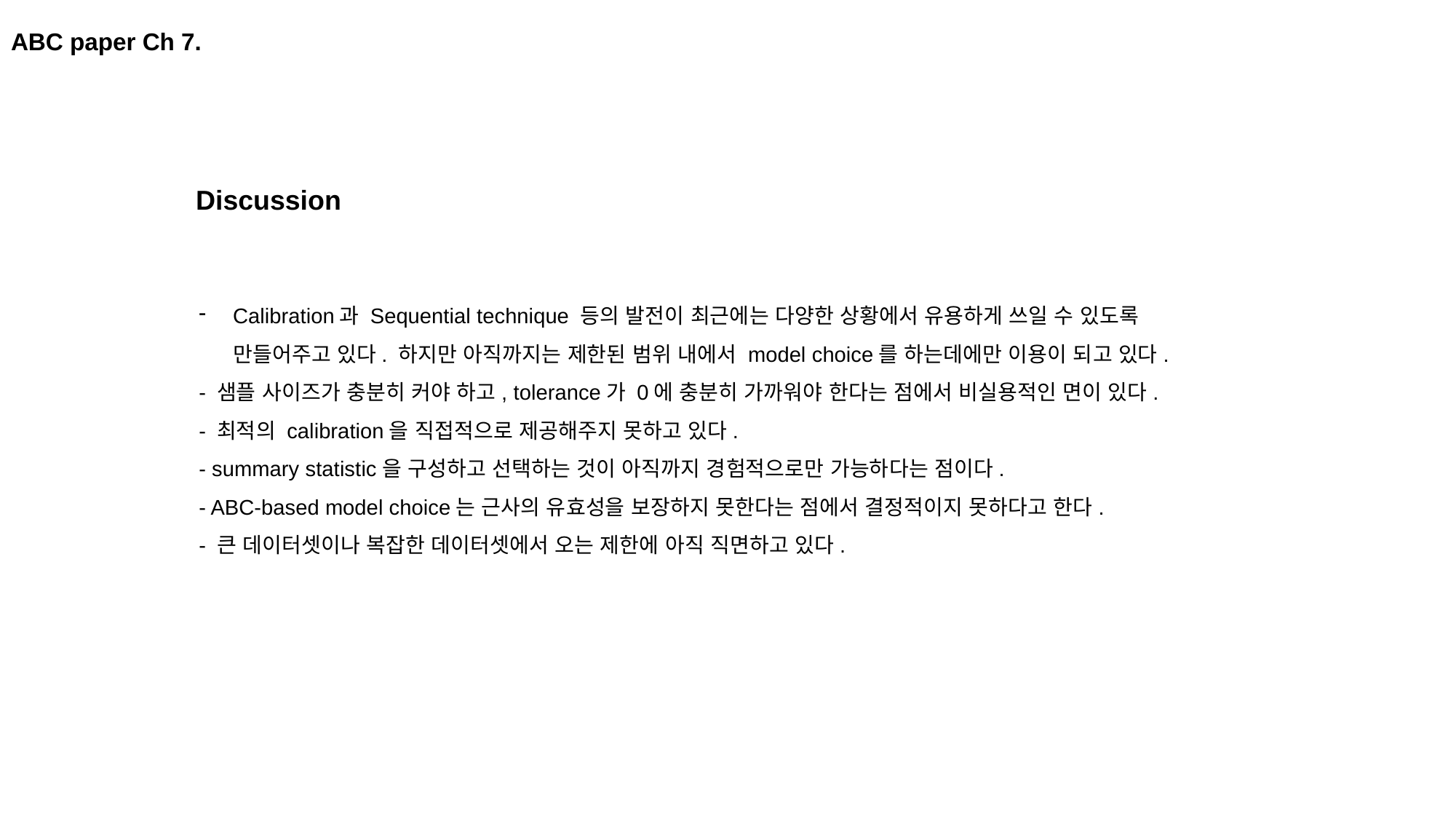

ABC paper Ch 7.
Discussion
Calibration과 Sequential technique 등의 발전이 최근에는 다양한 상황에서 유용하게 쓰일 수 있도록  만들어주고 있다. 하지만 아직까지는 제한된 범위 내에서 model choice를 하는데에만 이용이 되고 있다.
- 샘플 사이즈가 충분히 커야 하고, tolerance가 0에 충분히 가까워야 한다는 점에서 비실용적인 면이 있다.
- 최적의 calibration을 직접적으로 제공해주지 못하고 있다.
- summary statistic을 구성하고 선택하는 것이 아직까지 경험적으로만 가능하다는 점이다.
- ABC-based model choice는 근사의 유효성을 보장하지 못한다는 점에서 결정적이지 못하다고 한다.
- 큰 데이터셋이나 복잡한 데이터셋에서 오는 제한에 아직 직면하고 있다.